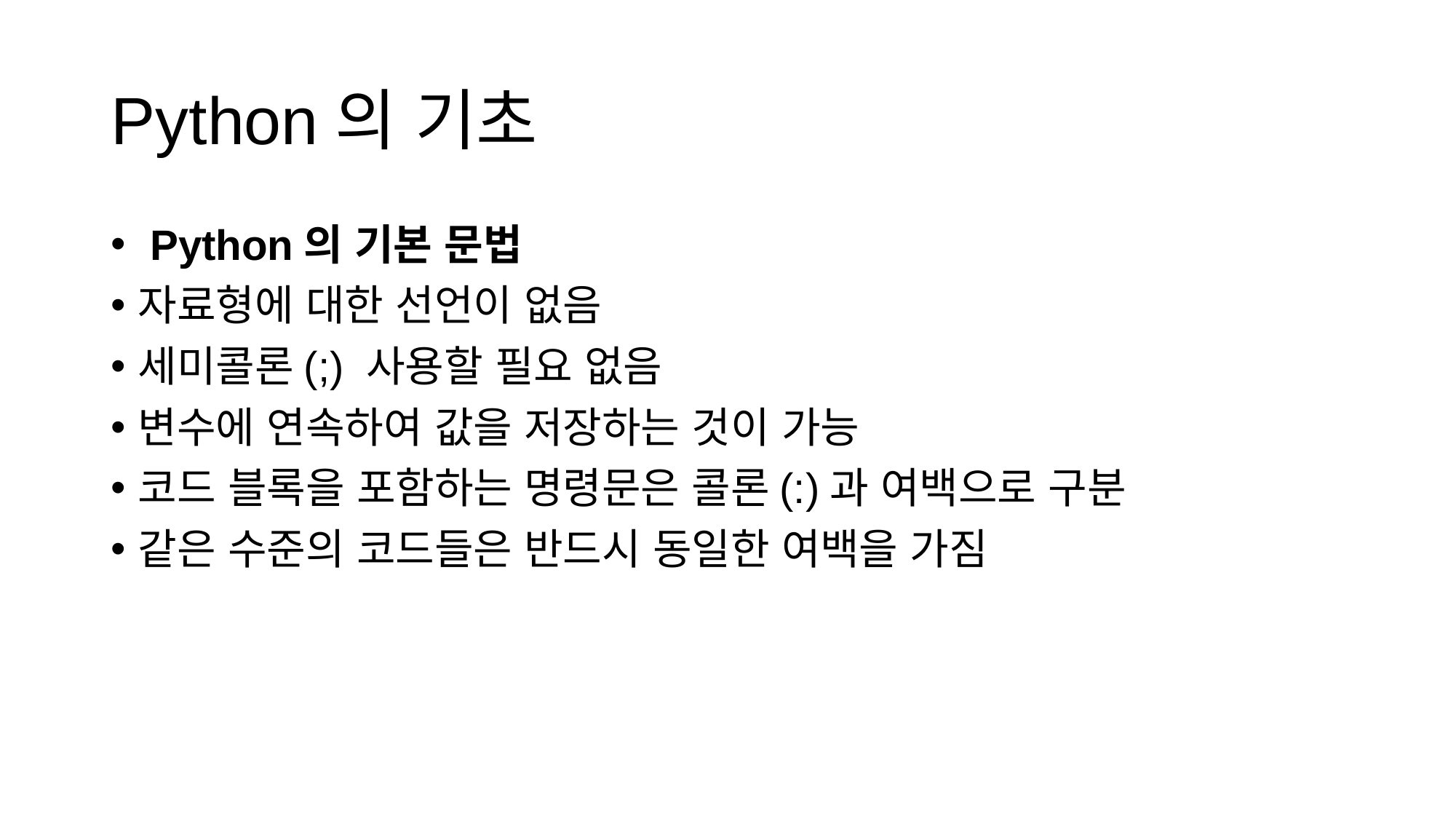

# Python의 기초
 Python의 기본 문법
자료형에 대한 선언이 없음
세미콜론(;) 사용할 필요 없음
변수에 연속하여 값을 저장하는 것이 가능
코드 블록을 포함하는 명령문은 콜론(:)과 여백으로 구분
같은 수준의 코드들은 반드시 동일한 여백을 가짐